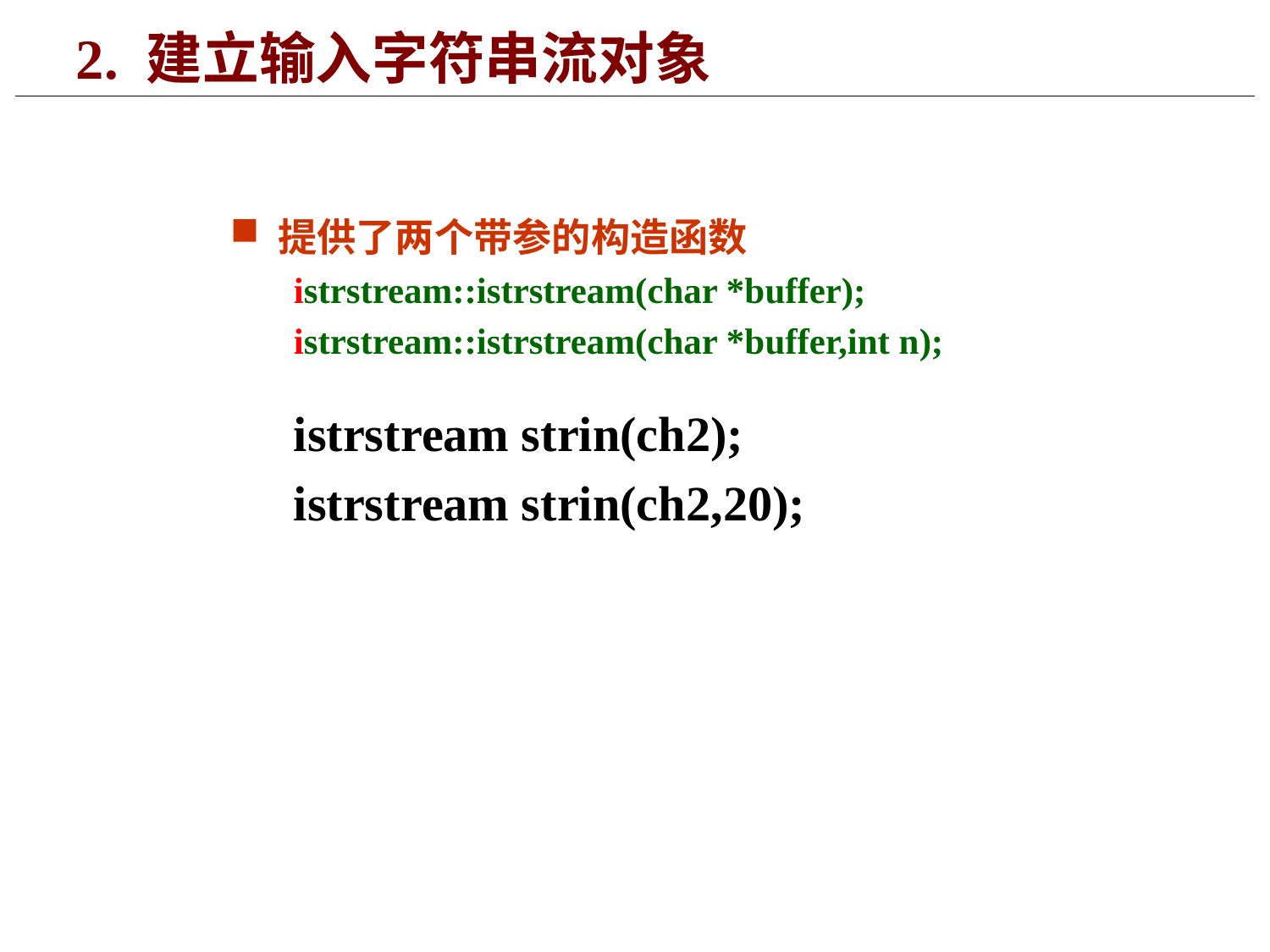

369
# 2. 建立输入字符串流对象
提供了两个带参的构造函数
istrstream::istrstream(char *buffer);
istrstream::istrstream(char *buffer,int n);

istrstream strin(ch2);
istrstream strin(ch2,20);